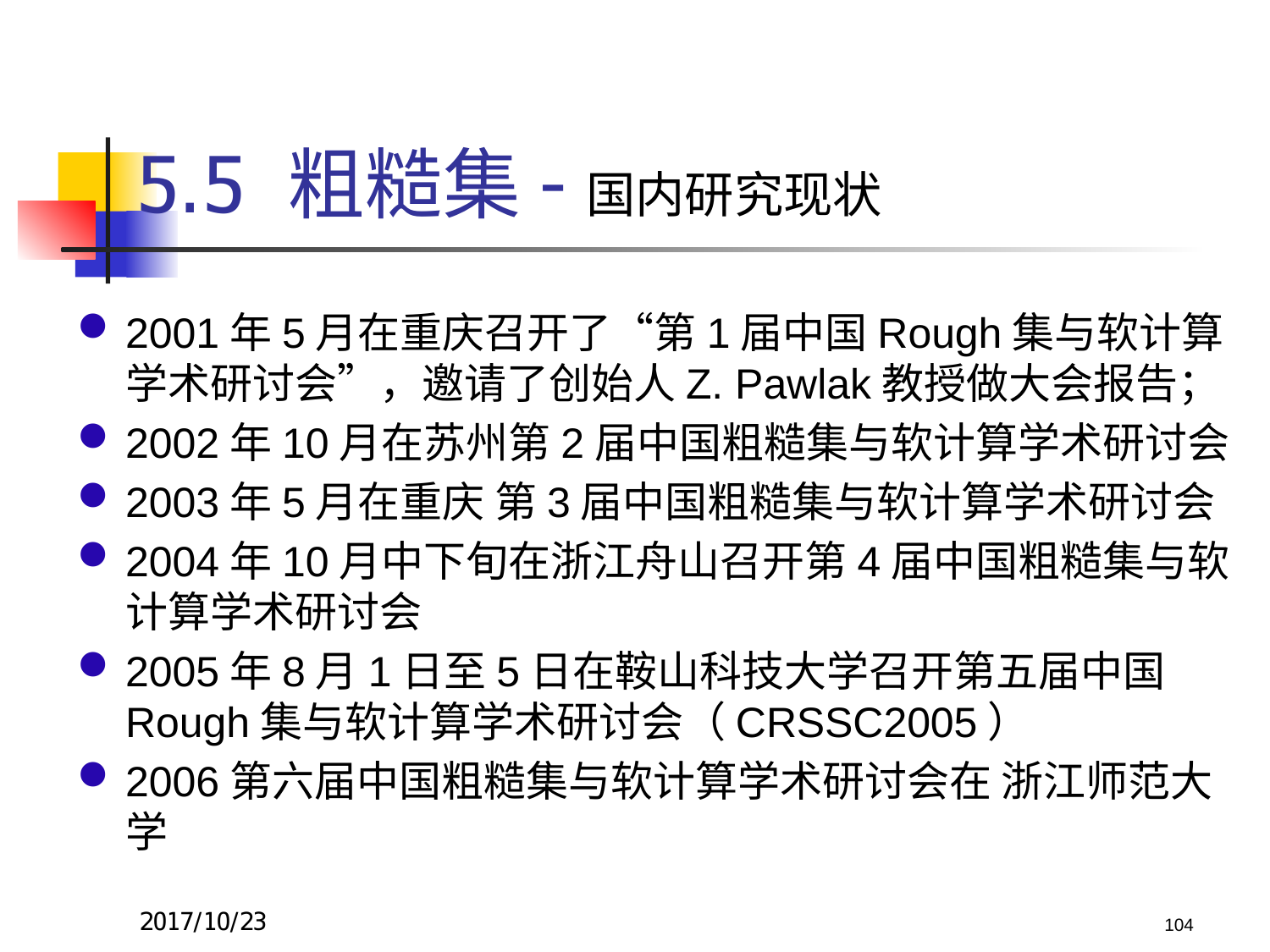

5.5 粗糙集-国内研究现状
2001年5月在重庆召开了“第1届中国Rough集与软计算学术研讨会”，邀请了创始人Z. Pawlak教授做大会报告；
2002年10月在苏州第2届中国粗糙集与软计算学术研讨会
2003年5月在重庆 第3届中国粗糙集与软计算学术研讨会
2004年10月中下旬在浙江舟山召开第4届中国粗糙集与软计算学术研讨会
2005年8月1日至5日在鞍山科技大学召开第五届中国Rough集与软计算学术研讨会（CRSSC2005）
2006第六届中国粗糙集与软计算学术研讨会在 浙江师范大学
2017/10/23
104